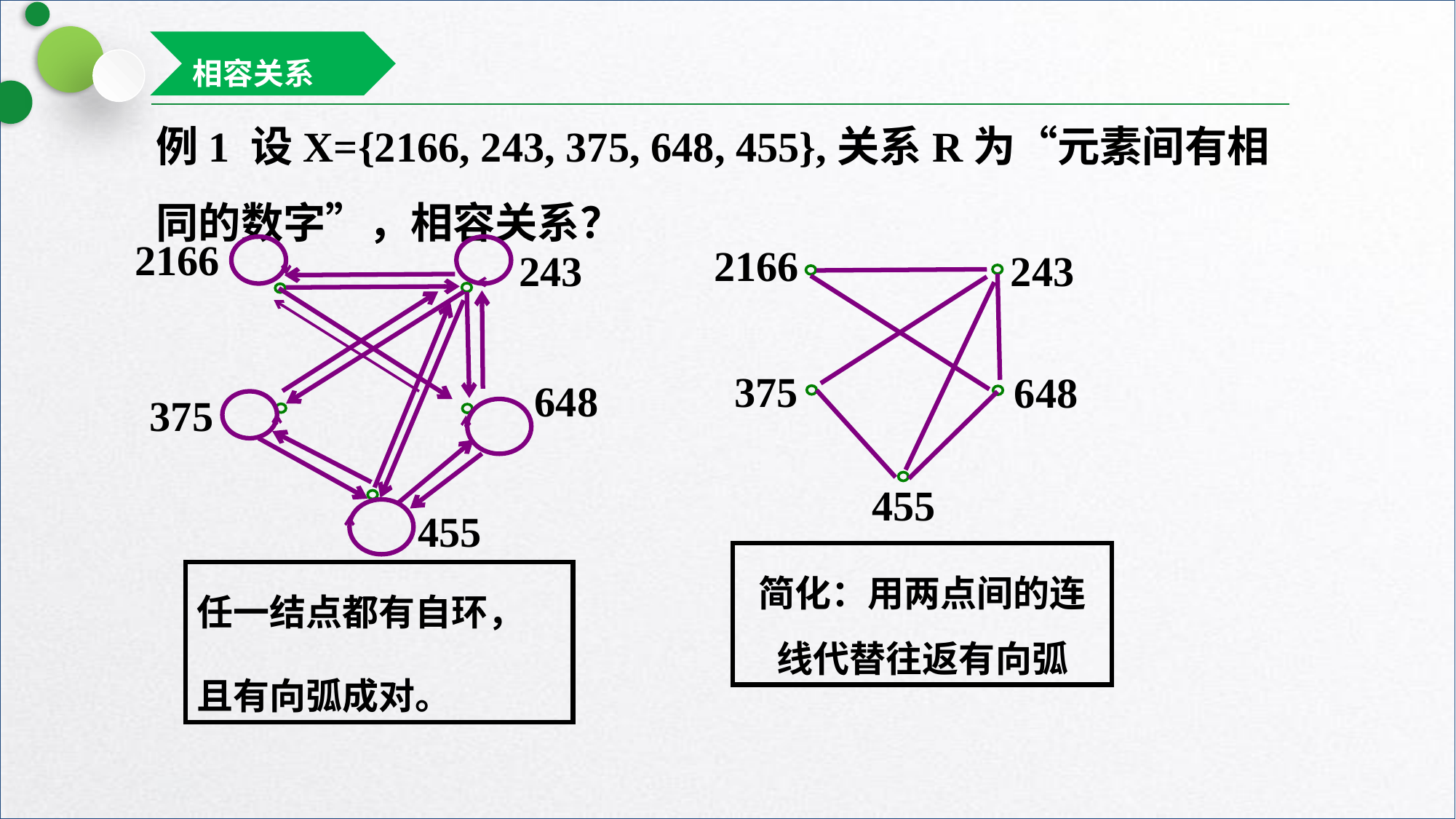

相容关系
例1 设X={2166, 243, 375, 648, 455},关系R为“元素间有相同的数字”，相容关系？
2166

243

648
375

455

2166
243

375
648
455
简化：用两点间的连线代替往返有向弧
任一结点都有自环，
且有向弧成对。